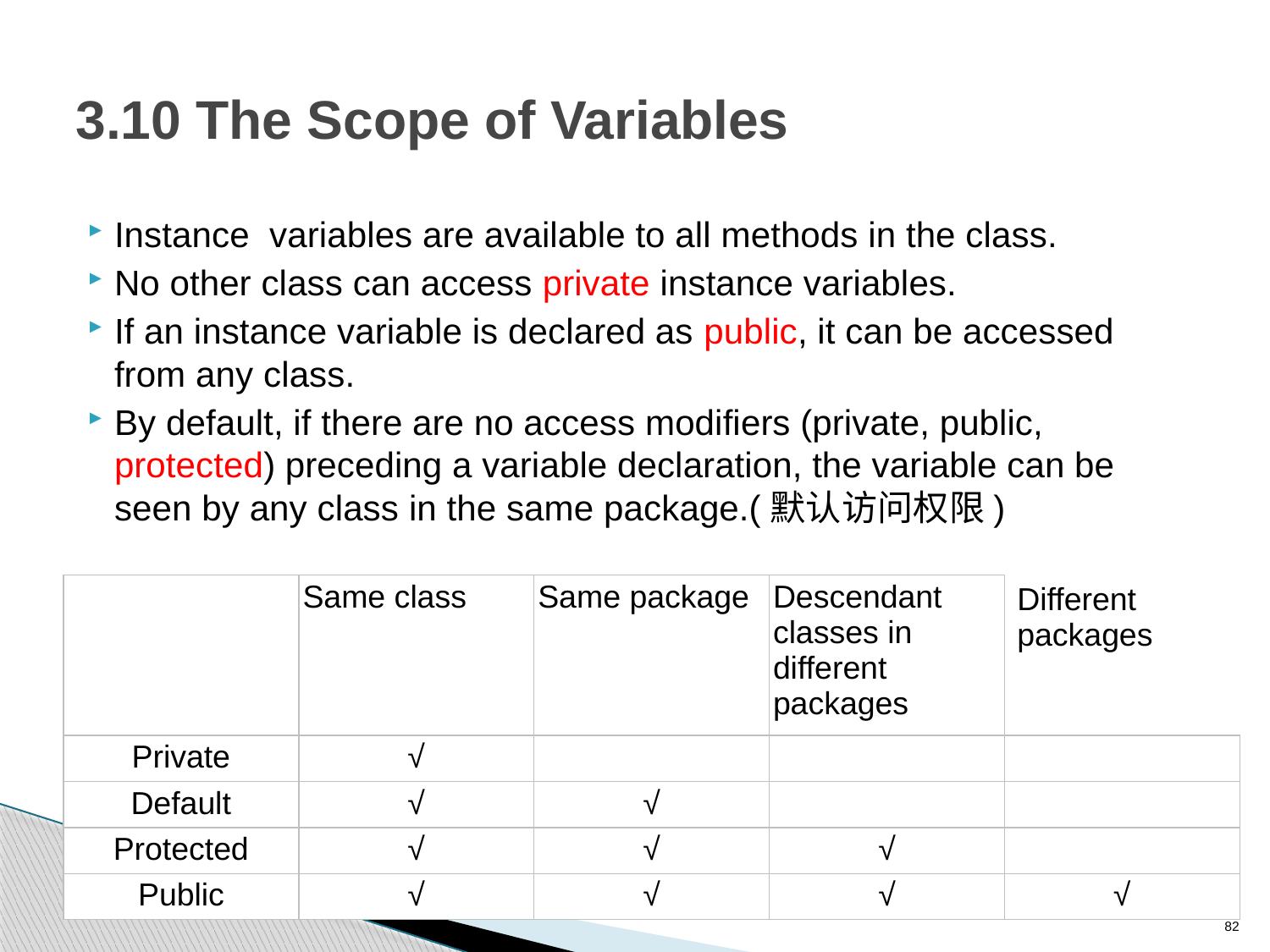

# 3.10 The Scope of Variables
Instance  variables are available to all methods in the class.
No other class can access private instance variables.
If an instance variable is declared as public, it can be accessed from any class.
By default, if there are no access modifiers (private, public, protected) preceding a variable declaration, the variable can be seen by any class in the same package.(默认访问权限)
|  | Same class | Same package | Descendant classes in different packages | Different packages |
| --- | --- | --- | --- | --- |
| Private | √ |  |  |  |
| Default | √ | √ |  |  |
| Protected | √ | √ | √ |  |
| Public | √ | √ | √ | √ |
82